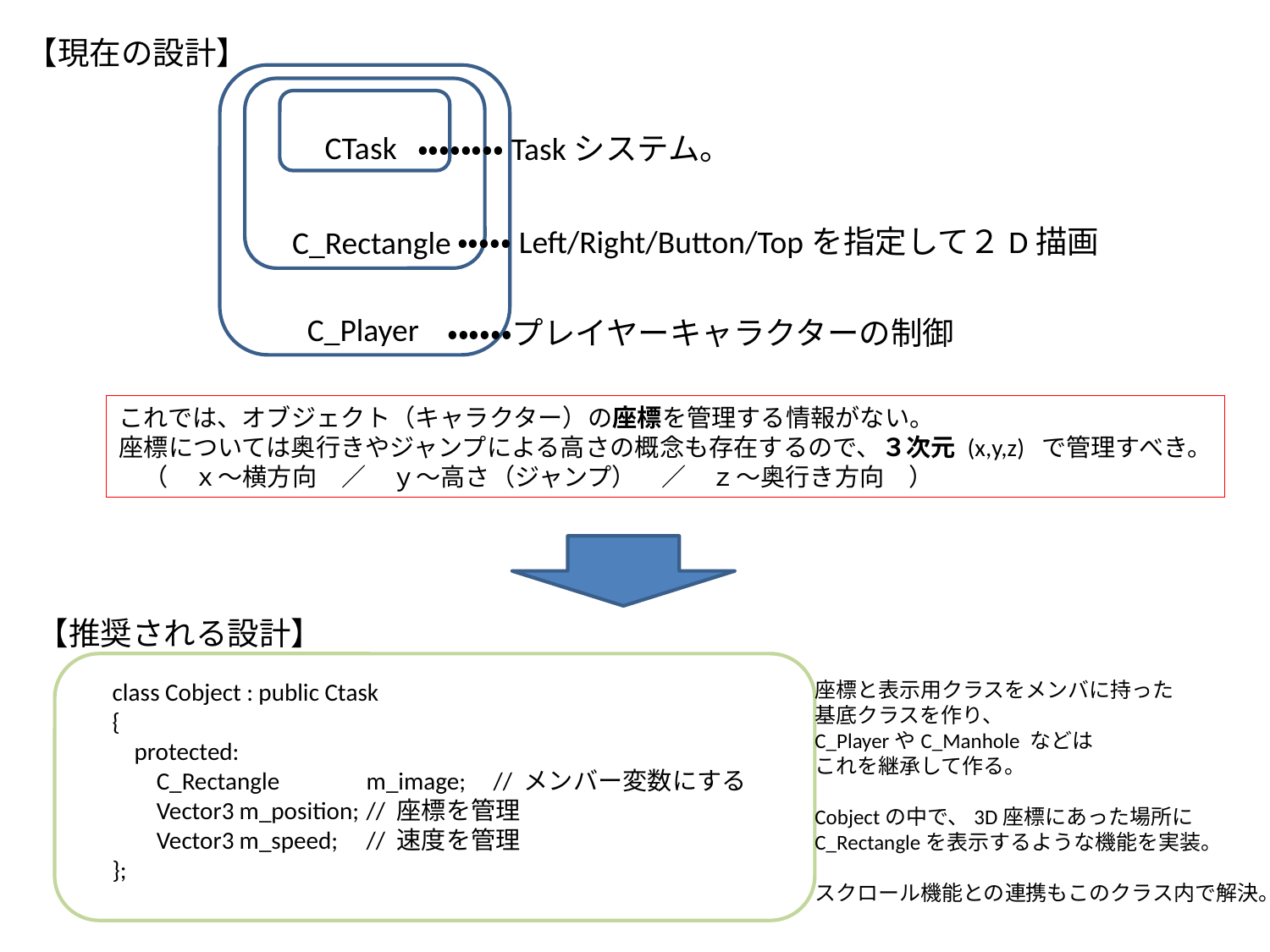

【現在の設計】

C_Player

C_Rectangle

CTask
・・・・・・・・Taskシステム。
・・・・・Left/Right/Button/Topを指定して２D描画
・・・・・・プレイヤーキャラクターの制御
これでは、オブジェクト（キャラクター）の座標を管理する情報がない。
座標については奥行きやジャンプによる高さの概念も存在するので、３次元 (x,y,z)  で管理すべき。
　（　ｘ～横方向　／　ｙ～高さ（ジャンプ）　／　ｚ～奥行き方向　）

【推奨される設計】

class Cobject : public Ctask
{
    protected:
        C_Rectangle	m_image;	// メンバー変数にする
        Vector3	m_position;	// 座標を管理
        Vector3	m_speed;	// 速度を管理
};
座標と表示用クラスをメンバに持った
基底クラスを作り、
C_PlayerやC_Manhole などは
これを継承して作る。

Cobjectの中で、3D座標にあった場所に
C_Rectangleを表示するような機能を実装。

スクロール機能との連携もこのクラス内で解決。